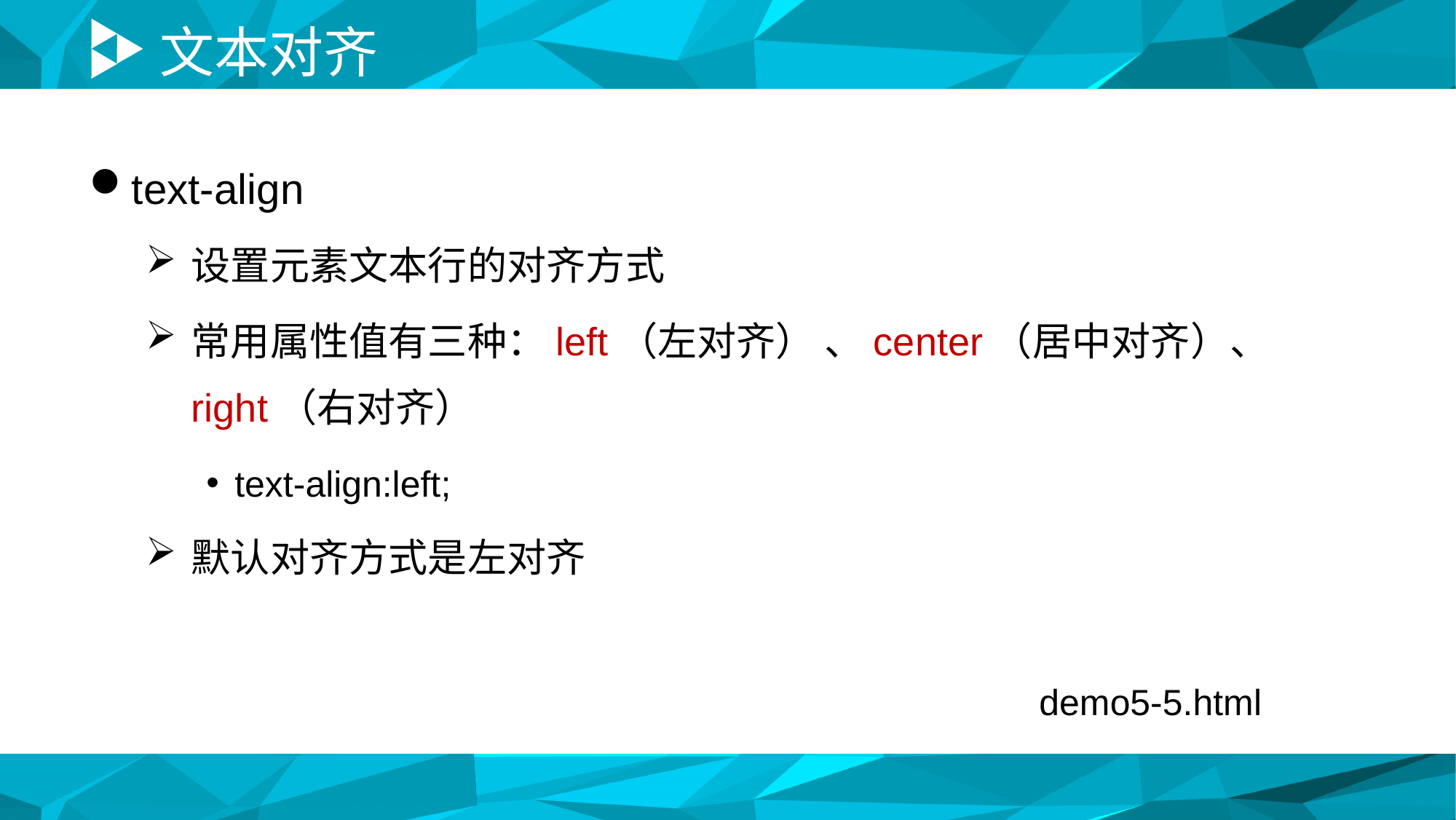

# 文本对齐
text-align
设置元素文本行的对齐方式
常用属性值有三种：left（左对齐） 、center（居中对齐）、right（右对齐）
text-align:left;
默认对齐方式是左对齐

demo5-5.html